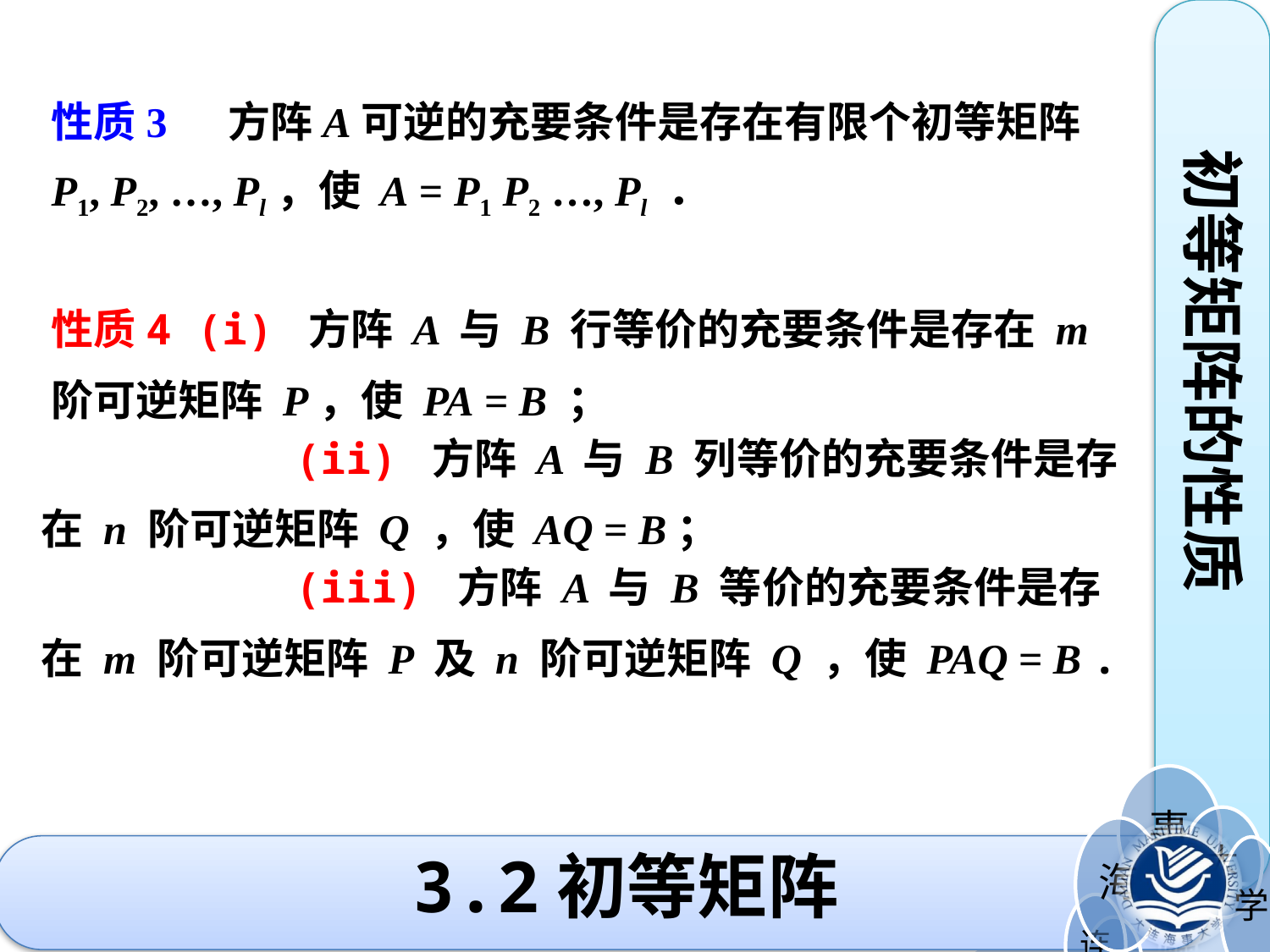

性质3  方阵A可逆的充要条件是存在有限个初等矩阵P1, P2, …, Pl，使 A = P1 P2 …, Pl ．
初等矩阵的性质
性质4 (i) 方阵 A 与 B 行等价的充要条件是存在 m 阶可逆矩阵 P，使 PA = B ；
          (ii) 方阵 A 与 B 列等价的充要条件是存在 n 阶可逆矩阵 Q ，使 AQ = B；
          (iii) 方阵 A 与 B 等价的充要条件是存在 m 阶可逆矩阵 P 及 n 阶可逆矩阵 Q ，使 PAQ = B .
3.2初等矩阵